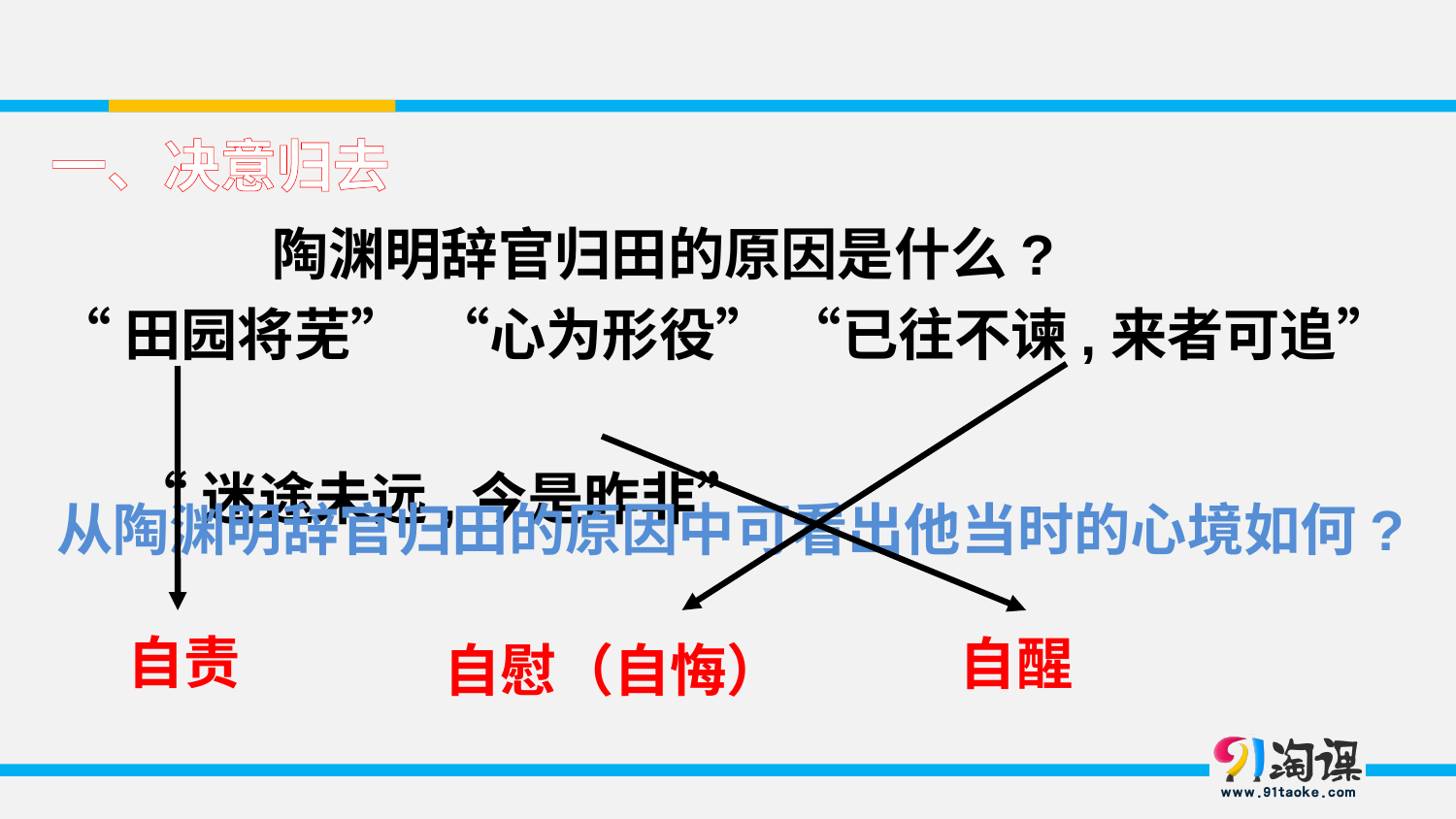

一、决意归去
陶渊明辞官归田的原因是什么?

“田园将芜”  “心为形役” “已往不谏,来者可追”
      “迷途未远,今是昨非”

从陶渊明辞官归田的原因中可看出他当时的心境如何?

自责
自醒
自慰（自悔）